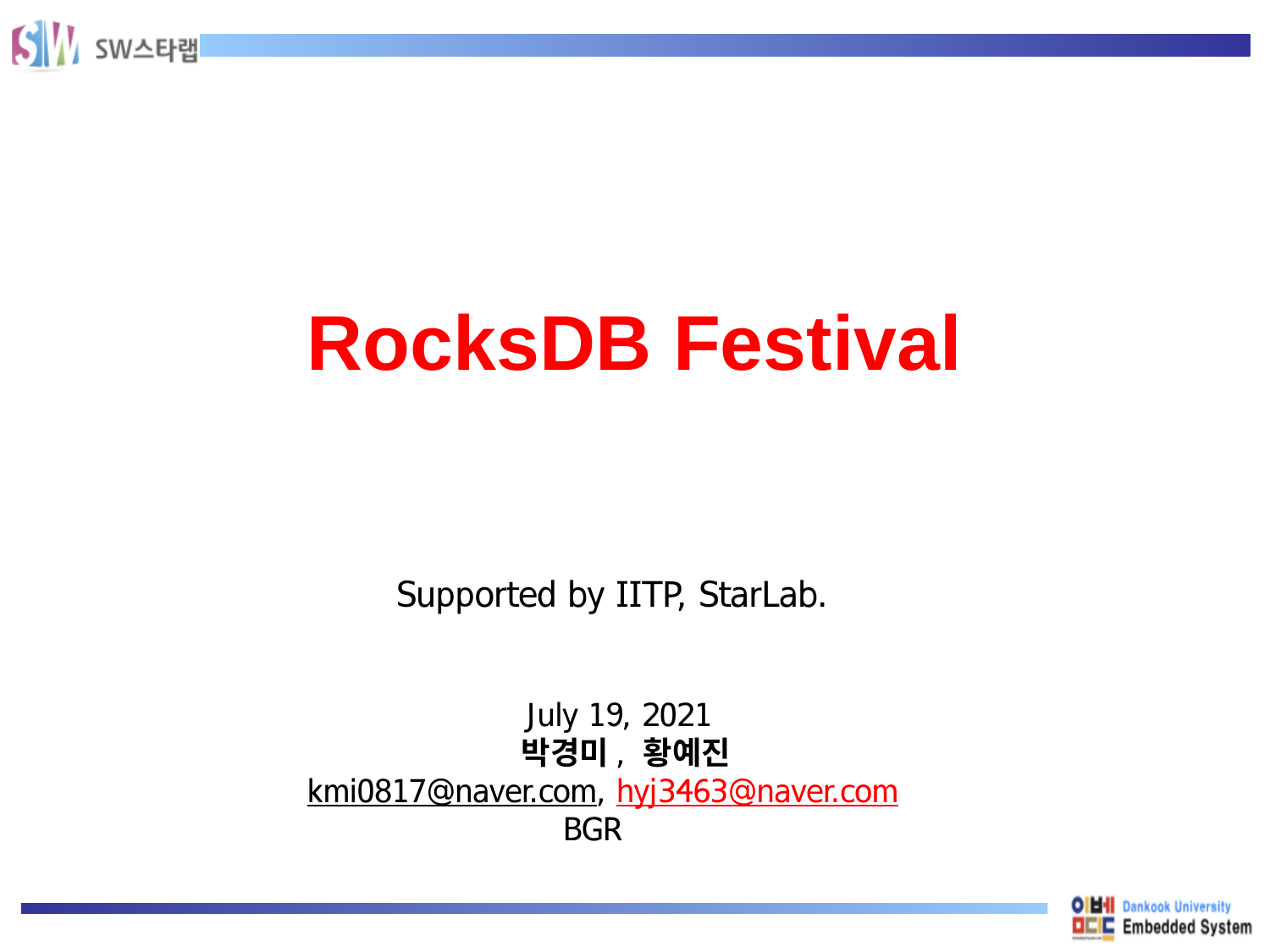

# RocksDB Festival
Supported by IITP, StarLab.

July 19, 2021
 박경미, 황예진
kmi0817@naver.com, hyj3463@naver.com
BGR